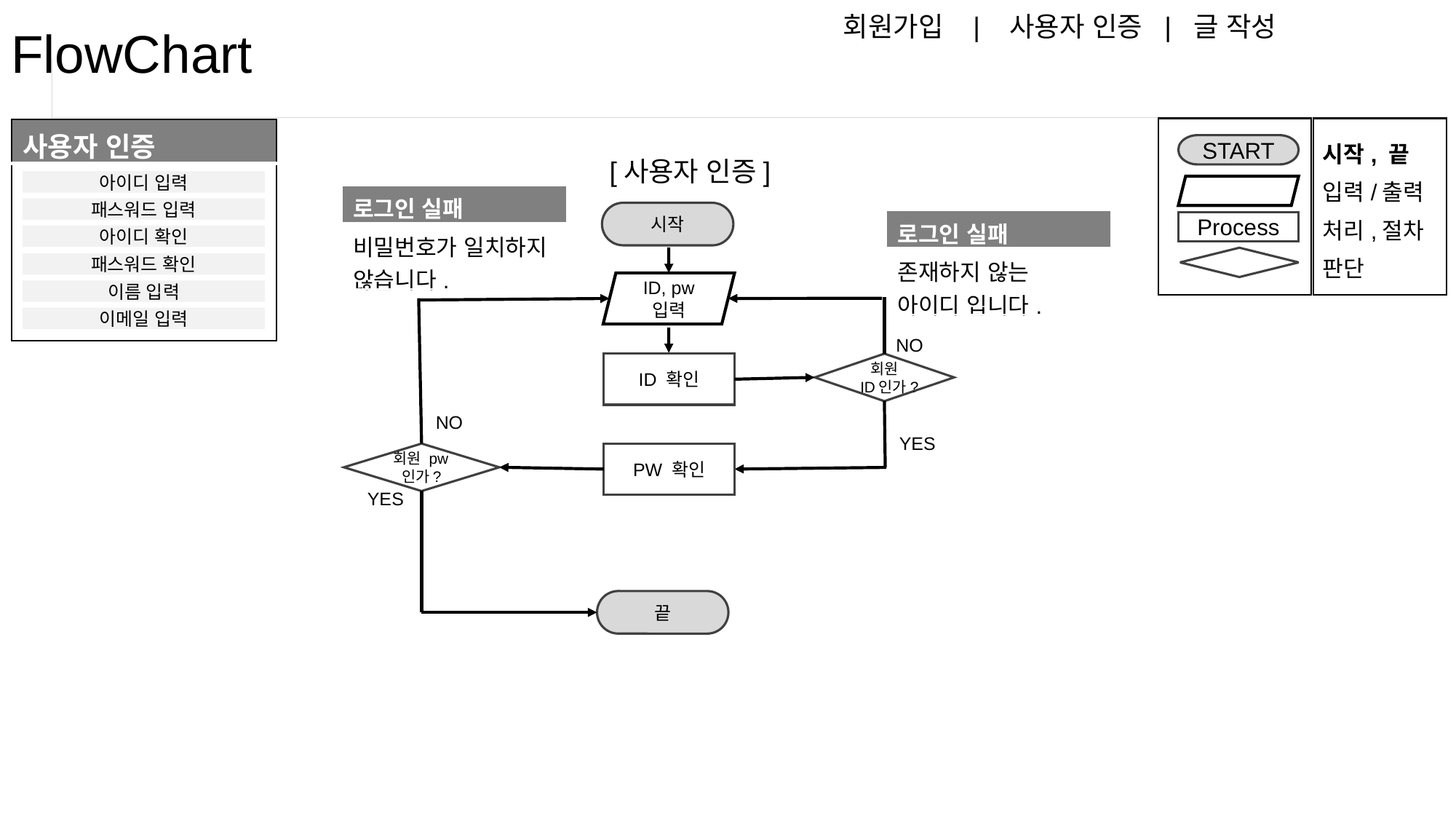

회원가입   |   사용자 인증  |  글 작성
# FlowChart

| 사용자 인증 |
| --- |
|  |
| 시작, 끝 |
| --- |
| 입력/출력 |
| 처리,절차 |
| 판단 |
START
[사용자 인증]
아이디 입력

| 로그인 실패 |
| --- |
| 비밀번호가 일치하지 않습니다. |
패스워드 입력
시작
| 로그인 실패 |
| --- |
| 존재하지 않는 아이디 입니다. |
Process
아이디 확인

패스워드 확인
ID, pw 입력
이름 입력
이메일 입력
NO
ID 확인
회원 ID인가?
NO
YES
회원 pw인가?
PW 확인
YES
끝